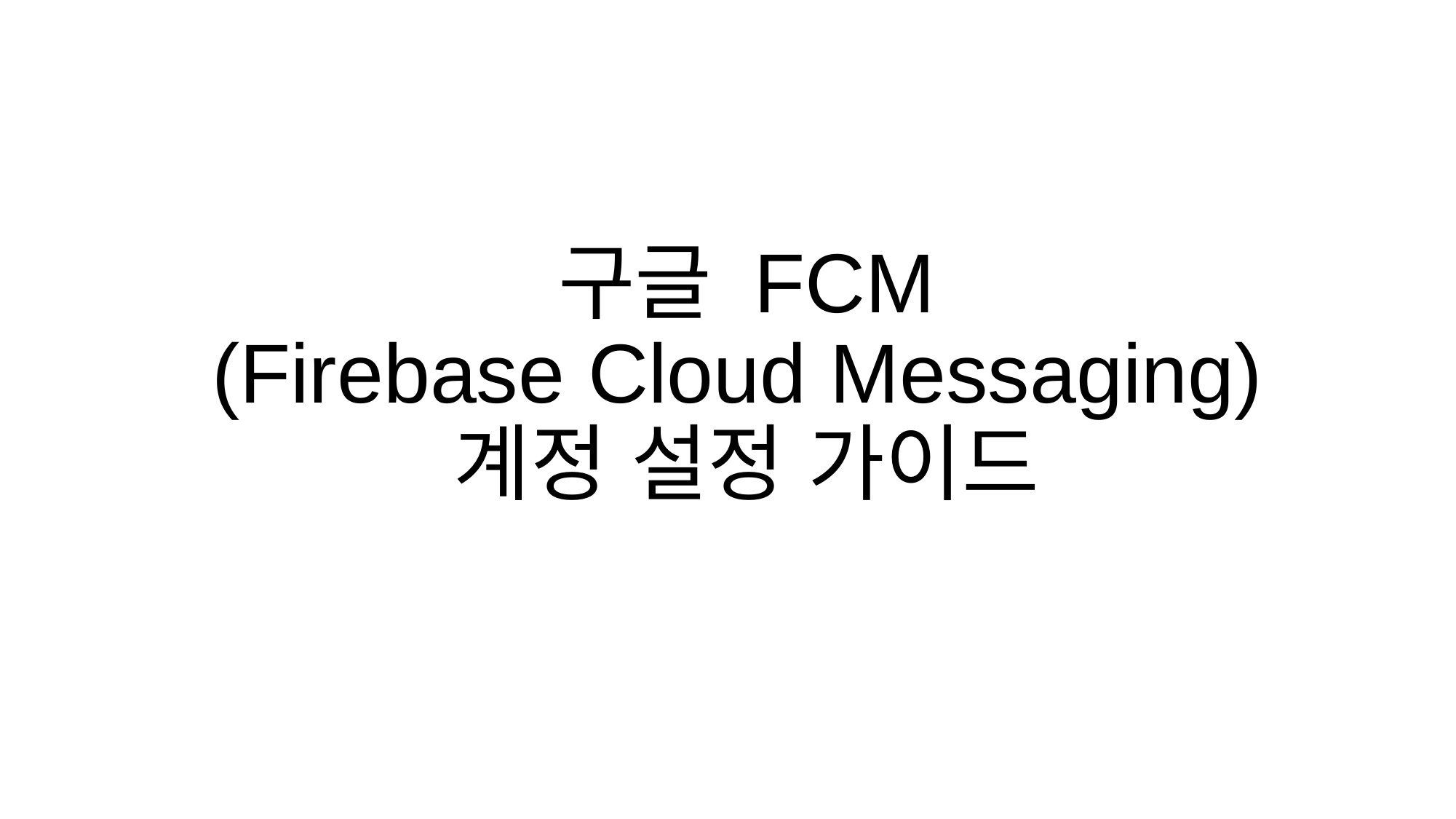

# 구글 FCM (Firebase Cloud Messaging)계정 설정 가이드